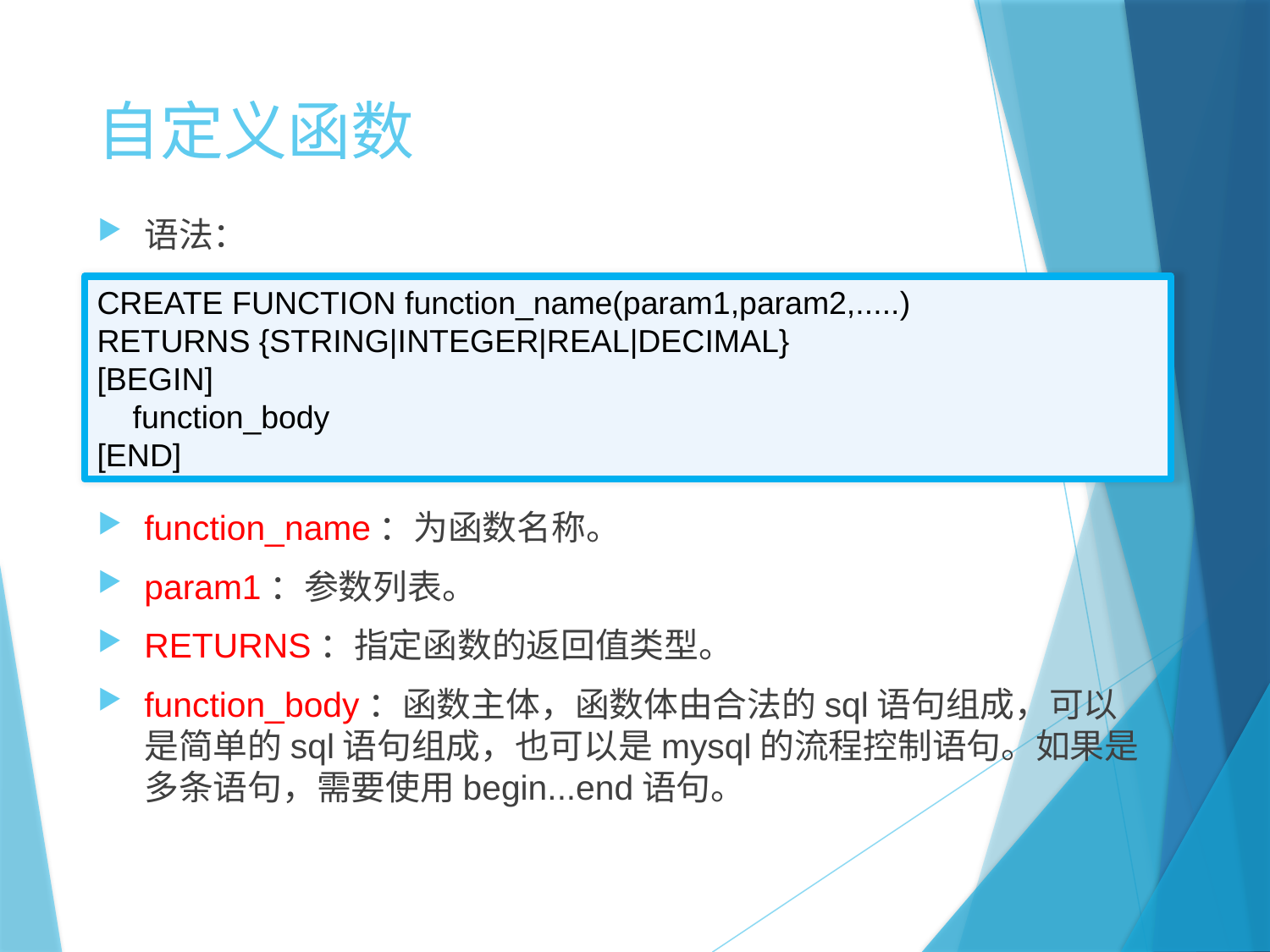

# 自定义函数
语法：

function_name：为函数名称。
param1：参数列表。
RETURNS：指定函数的返回值类型。
function_body：函数主体，函数体由合法的sql语句组成，可以是简单的sql语句组成，也可以是mysql的流程控制语句。如果是多条语句，需要使用begin...end语句。
CREATE FUNCTION function_name(param1,param2,.....)
RETURNS {STRING|INTEGER|REAL|DECIMAL}
[BEGIN]
    function_body
[END]